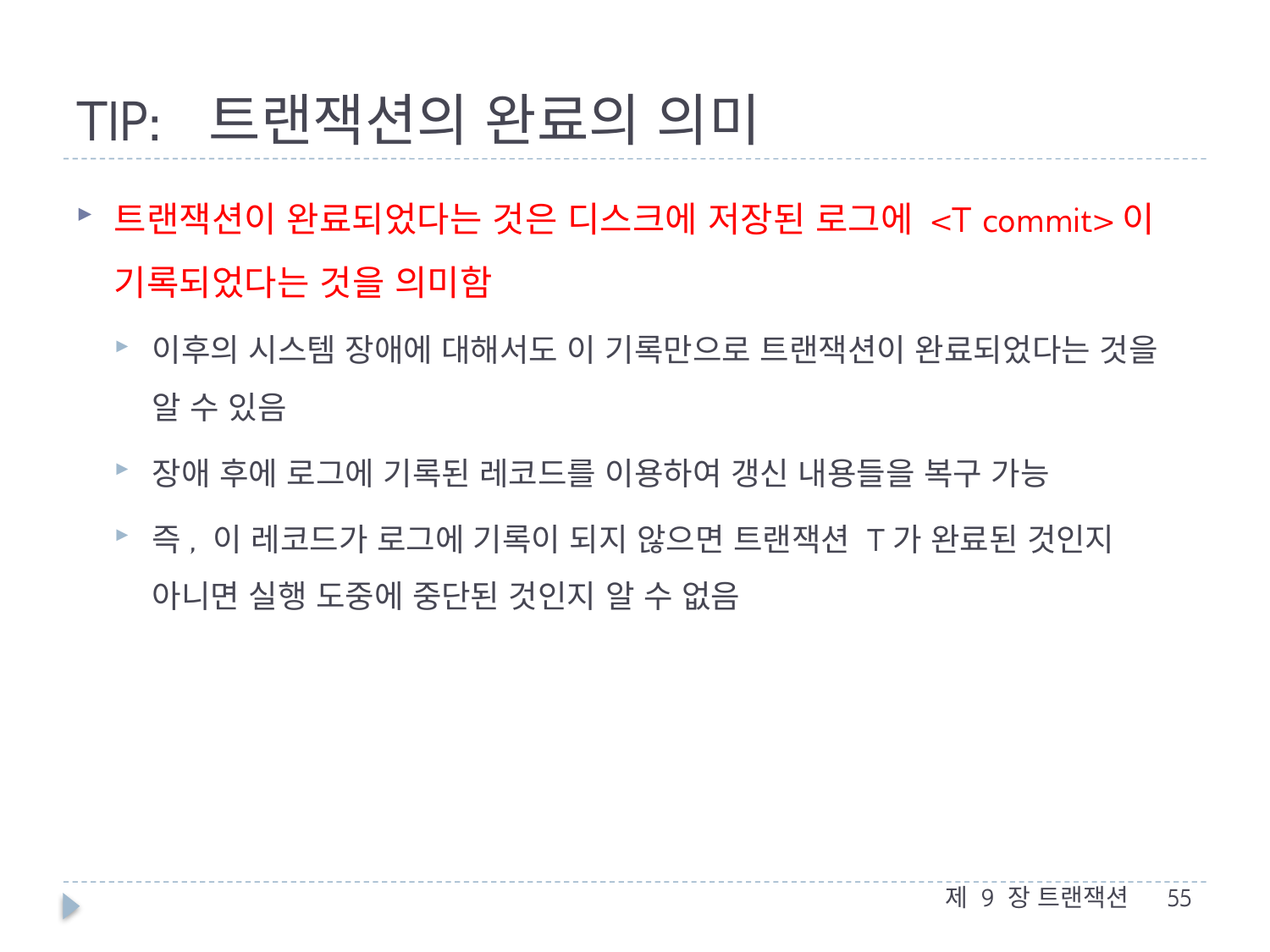

# TIP:  트랜잭션의 완료의 의미
트랜잭션이 완료되었다는 것은 디스크에 저장된 로그에 <T commit>이 기록되었다는 것을 의미함
이후의 시스템 장애에 대해서도 이 기록만으로 트랜잭션이 완료되었다는 것을 알 수 있음
장애 후에 로그에 기록된 레코드를 이용하여 갱신 내용들을 복구 가능
즉, 이 레코드가 로그에 기록이 되지 않으면 트랜잭션 T가 완료된 것인지 아니면 실행 도중에 중단된 것인지 알 수 없음

제 9 장 트랜잭션
55